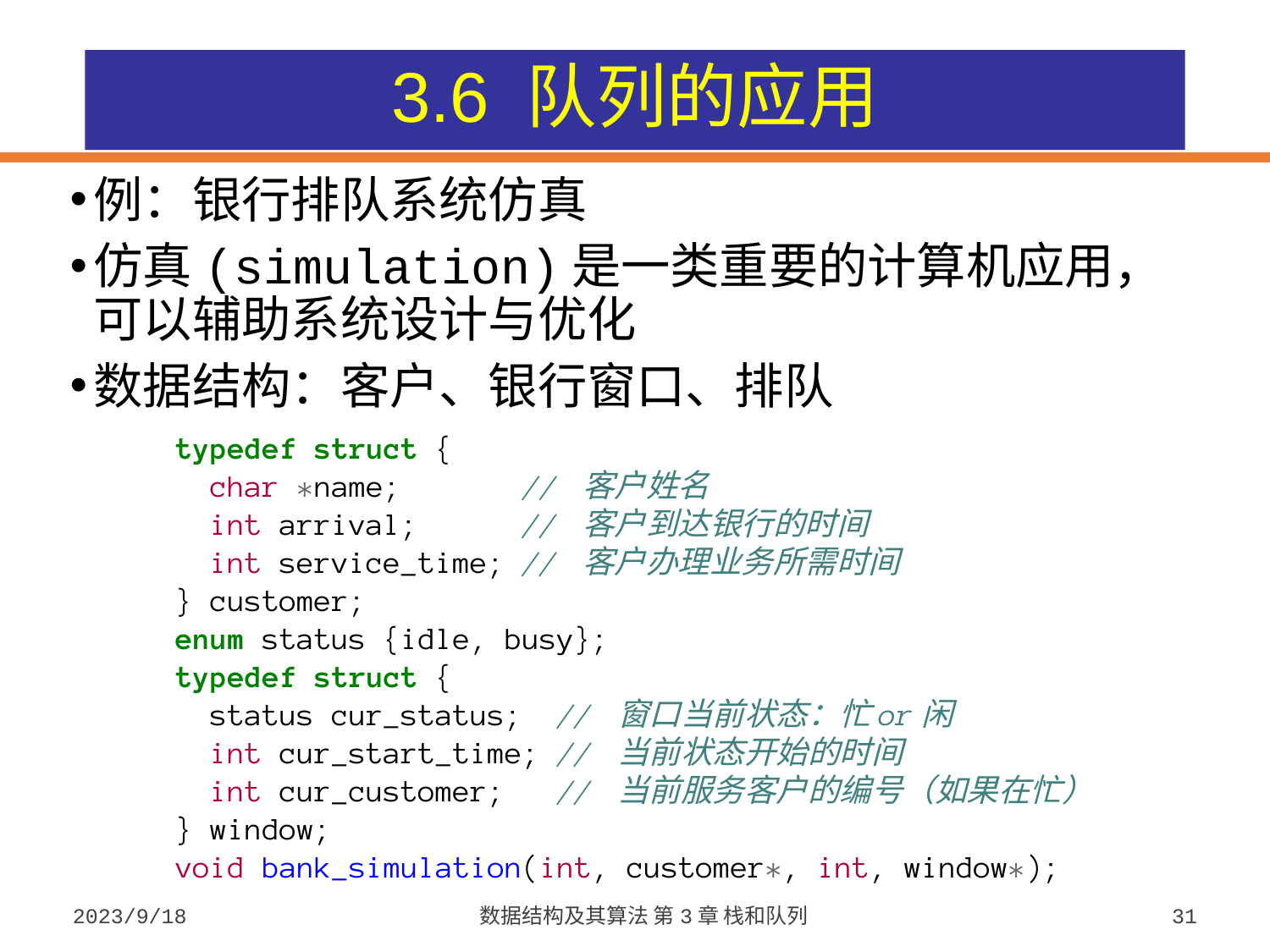

# 3.6 队列的应用
例：银行排队系统仿真
仿真(simulation)是一类重要的计算机应用，可以辅助系统设计与优化
数据结构：客户、银行窗口、排队
typedef struct {
  char *name;       // 客户姓名
  int arrival;      // 客户到达银行的时间
  int service_time; // 客户办理业务所需时间
} customer;
enum status {idle, busy};
typedef struct {
  status cur_status;  // 窗口当前状态：忙or闲
  int cur_start_time; // 当前状态开始的时间
  int cur_customer;   // 当前服务客户的编号（如果在忙）
} window;
void bank_simulation(int, customer*, int, window*);
2023/9/18
数据结构及其算法 第3章 栈和队列
31